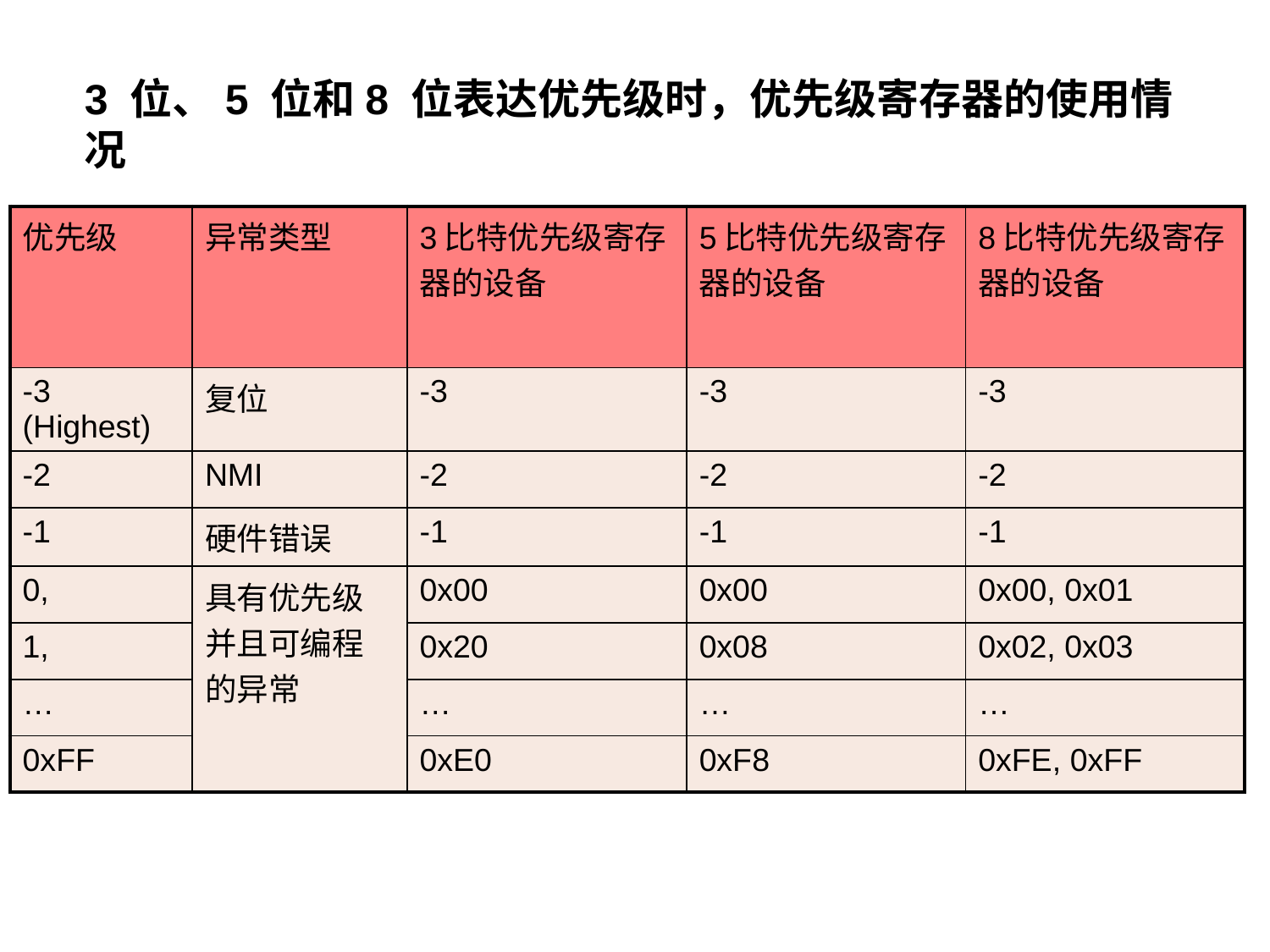

3 位、5 位和8 位表达优先级时，优先级寄存器的使用情况
| 优先级 | 异常类型 | 3比特优先级寄存器的设备 | 5比特优先级寄存器的设备 | 8比特优先级寄存器的设备 |
| --- | --- | --- | --- | --- |
| -3 (Highest) | 复位 | -3 | -3 | -3 |
| -2 | NMI | -2 | -2 | -2 |
| -1 | 硬件错误 | -1 | -1 | -1 |
| 0, | 具有优先级并且可编程的异常 | 0x00 | 0x00 | 0x00, 0x01 |
| 1, |  | 0x20 | 0x08 | 0x02, 0x03 |
| … |  | … | … | … |
| 0xFF |  | 0xE0 | 0xF8 | 0xFE, 0xFF |